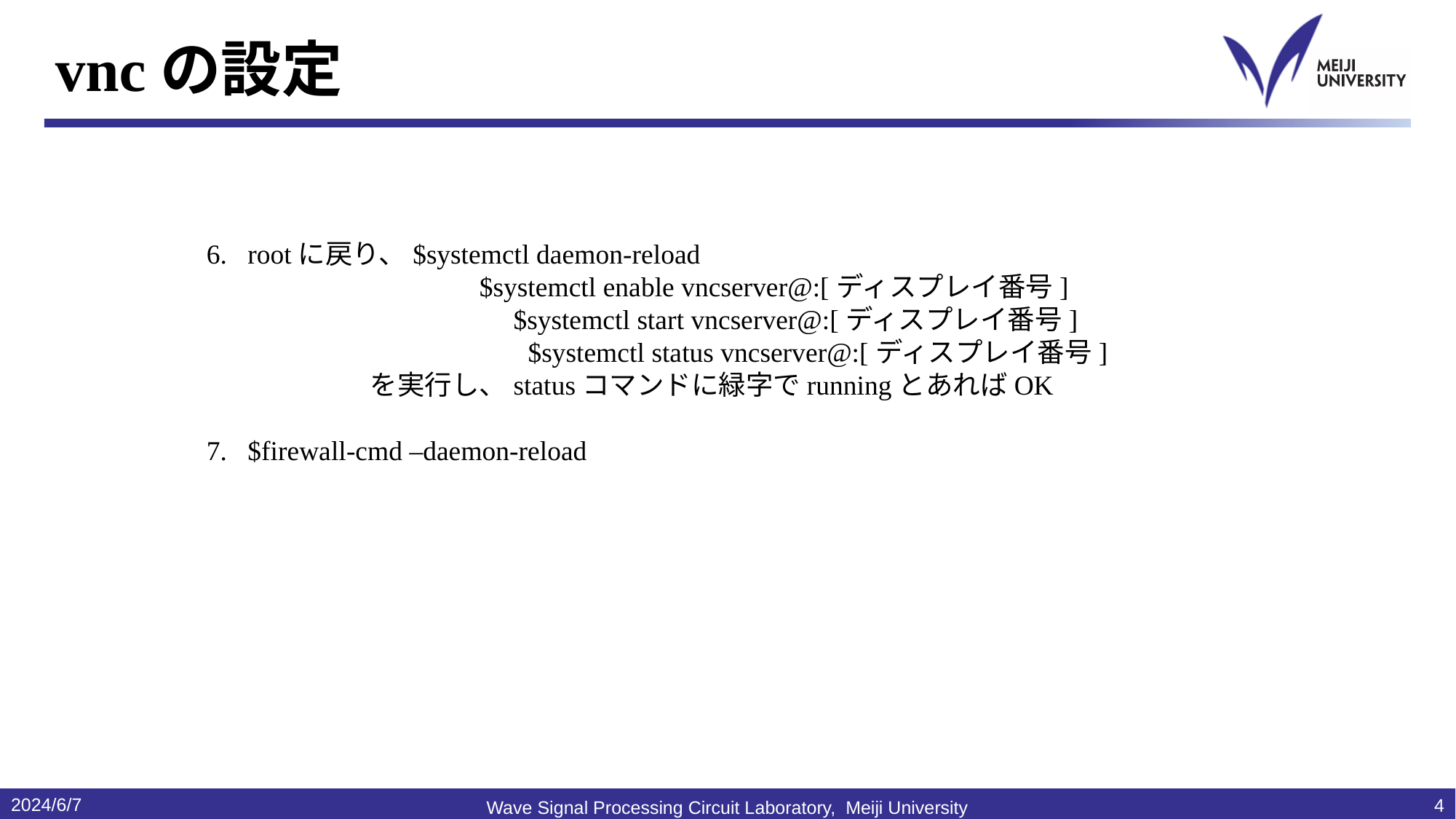

# vncの設定
rootに戻り、$systemctl daemon-reload
	$systemctl enable vncserver@:[ディスプレイ番号]
	　$systemctl start vncserver@:[ディスプレイ番号]
	       $systemctl status vncserver@:[ディスプレイ番号]
を実行し、statusコマンドに緑字でrunningとあればOK

$firewall-cmd –daemon-reload
2024/6/7
4
Wave Signal Processing Circuit Laboratory,  Meiji University